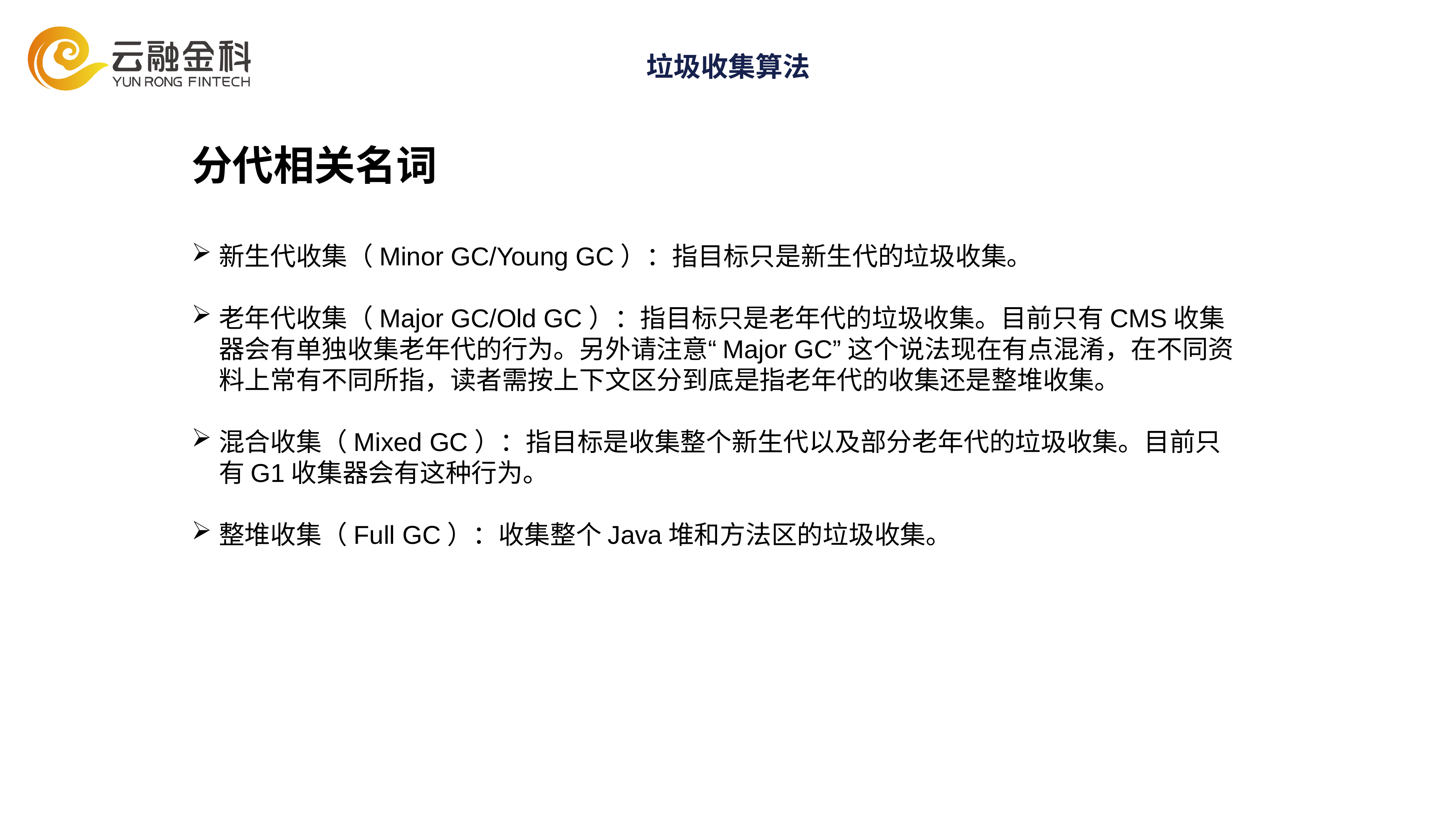

# 垃圾收集算法
分代相关名词
新生代收集（Minor GC/Young GC）：指目标只是新生代的垃圾收集。

老年代收集（Major GC/Old GC）：指目标只是老年代的垃圾收集。目前只有CMS收集器会有单独收集老年代的行为。另外请注意“Major GC”这个说法现在有点混淆，在不同资料上常有不同所指，读者需按上下文区分到底是指老年代的收集还是整堆收集。

混合收集（Mixed GC）：指目标是收集整个新生代以及部分老年代的垃圾收集。目前只有G1收集器会有这种行为。

整堆收集（Full GC）：收集整个Java堆和方法区的垃圾收集。